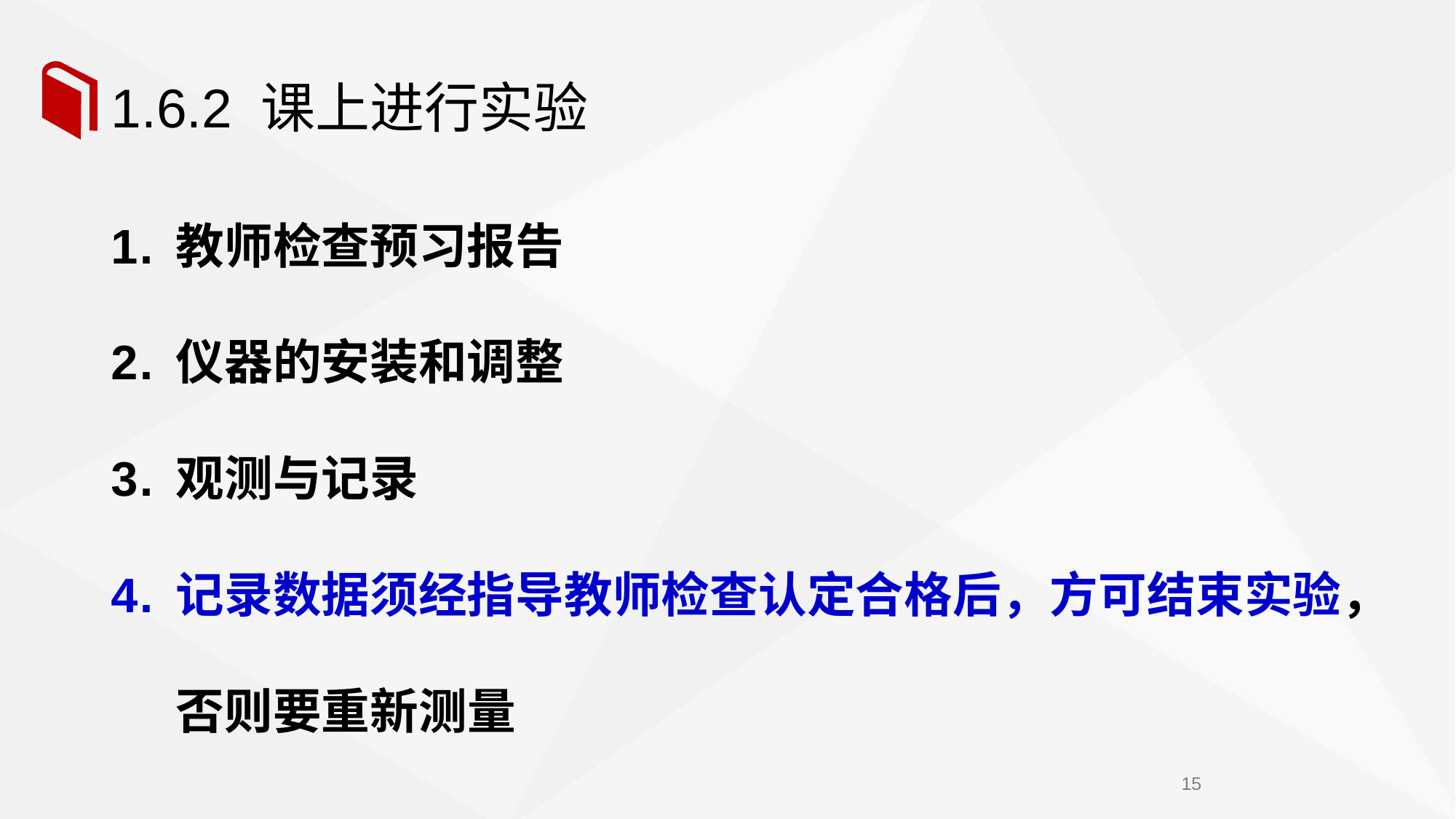

# 1.6.2 课上进行实验
教师检查预习报告
仪器的安装和调整
观测与记录
记录数据须经指导教师检查认定合格后，方可结束实验，否则要重新测量
15